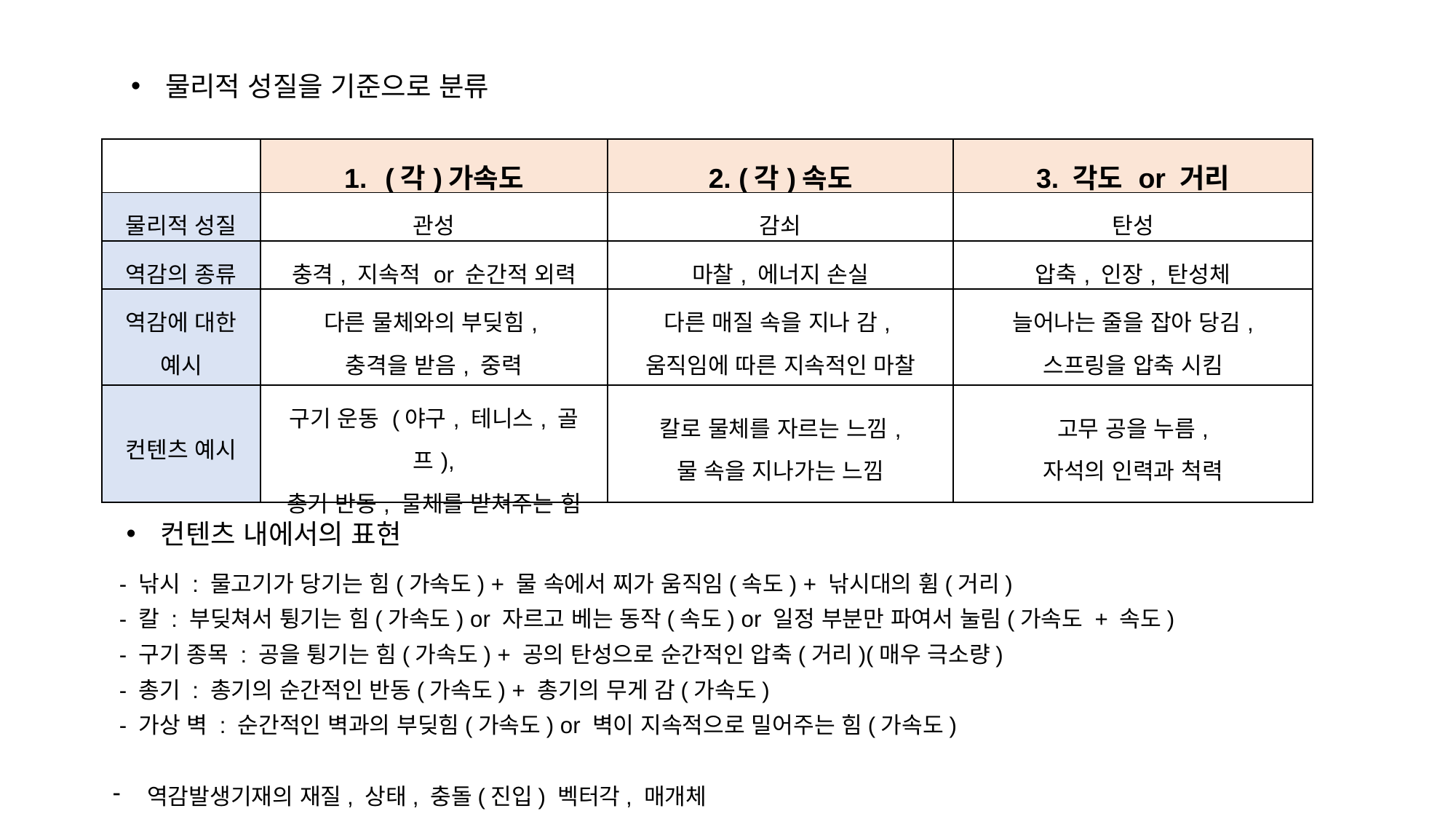

물리적 성질을 기준으로 분류
|  | (각)가속도 | 2. (각)속도 | 3. 각도 or 거리 |
| --- | --- | --- | --- |
| 물리적 성질 | 관성 | 감쇠 | 탄성 |
| 역감의 종류 | 충격, 지속적 or 순간적 외력 | 마찰, 에너지 손실 | 압축, 인장, 탄성체 |
| 역감에 대한 예시 | 다른 물체와의 부딪힘, 충격을 받음, 중력 | 다른 매질 속을 지나 감, 움직임에 따른 지속적인 마찰 | 늘어나는 줄을 잡아 당김, 스프링을 압축 시킴 |
| 컨텐츠 예시 | 구기 운동 (야구, 테니스, 골프), 총기 반동, 물체를 받쳐주는 힘 | 칼로 물체를 자르는 느낌, 물 속을 지나가는 느낌 | 고무 공을 누름, 자석의 인력과 척력 |
컨텐츠 내에서의 표현
 - 낚시 : 물고기가 당기는 힘(가속도) + 물 속에서 찌가 움직임(속도) + 낚시대의 휨(거리)
 - 칼 : 부딪쳐서 튕기는 힘(가속도) or 자르고 베는 동작(속도) or 일정 부분만 파여서 눌림(가속도 + 속도)
 - 구기 종목 : 공을 튕기는 힘(가속도) + 공의 탄성으로 순간적인 압축(거리)(매우 극소량)
 - 총기 : 총기의 순간적인 반동(가속도) + 총기의 무게 감(가속도)
 - 가상 벽 : 순간적인 벽과의 부딪힘(가속도) or 벽이 지속적으로 밀어주는 힘(가속도)

역감발생기재의 재질, 상태, 충돌(진입) 벡터각, 매개체
공감각적 감각전이 – 음파, 광파, 냄새
초기값 or 객체 혹은 환경에서의 초기 burden – Inertia , 중량감은 inertia로, 정지감
점진적 변화